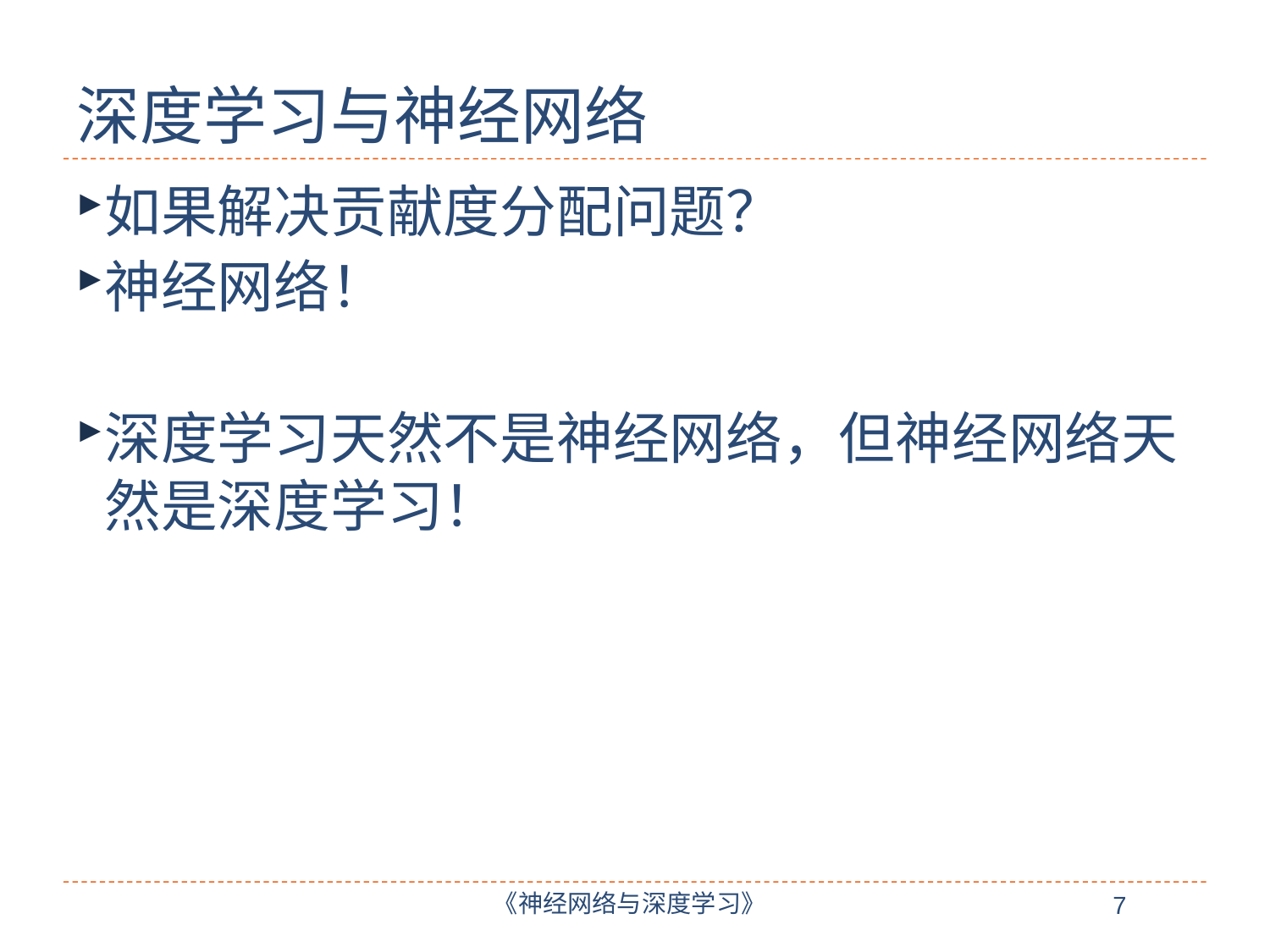

# 深度学习与神经网络
如果解决贡献度分配问题？
神经网络！

深度学习天然不是神经网络，但神经网络天然是深度学习！